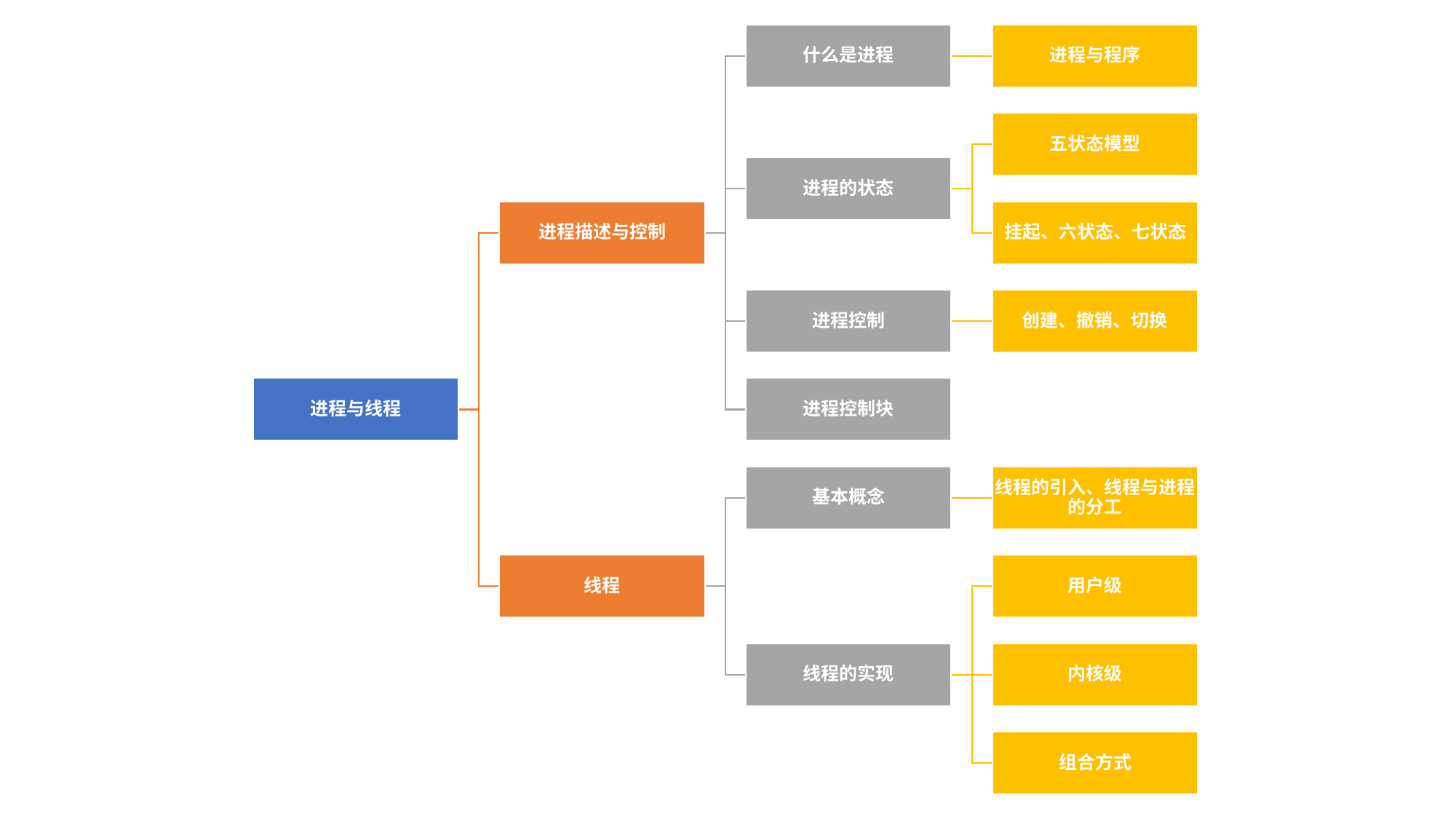

进程与线程
进程描述与控制
什么是进程
进程与程序
进程的状态
五状态模型
挂起、六状态、七状态
进程控制
创建、撤销、切换
进程控制块
线程
基本概念
线程的引入、线程与进程的分工
线程的实现
用户级
内核级
组合方式